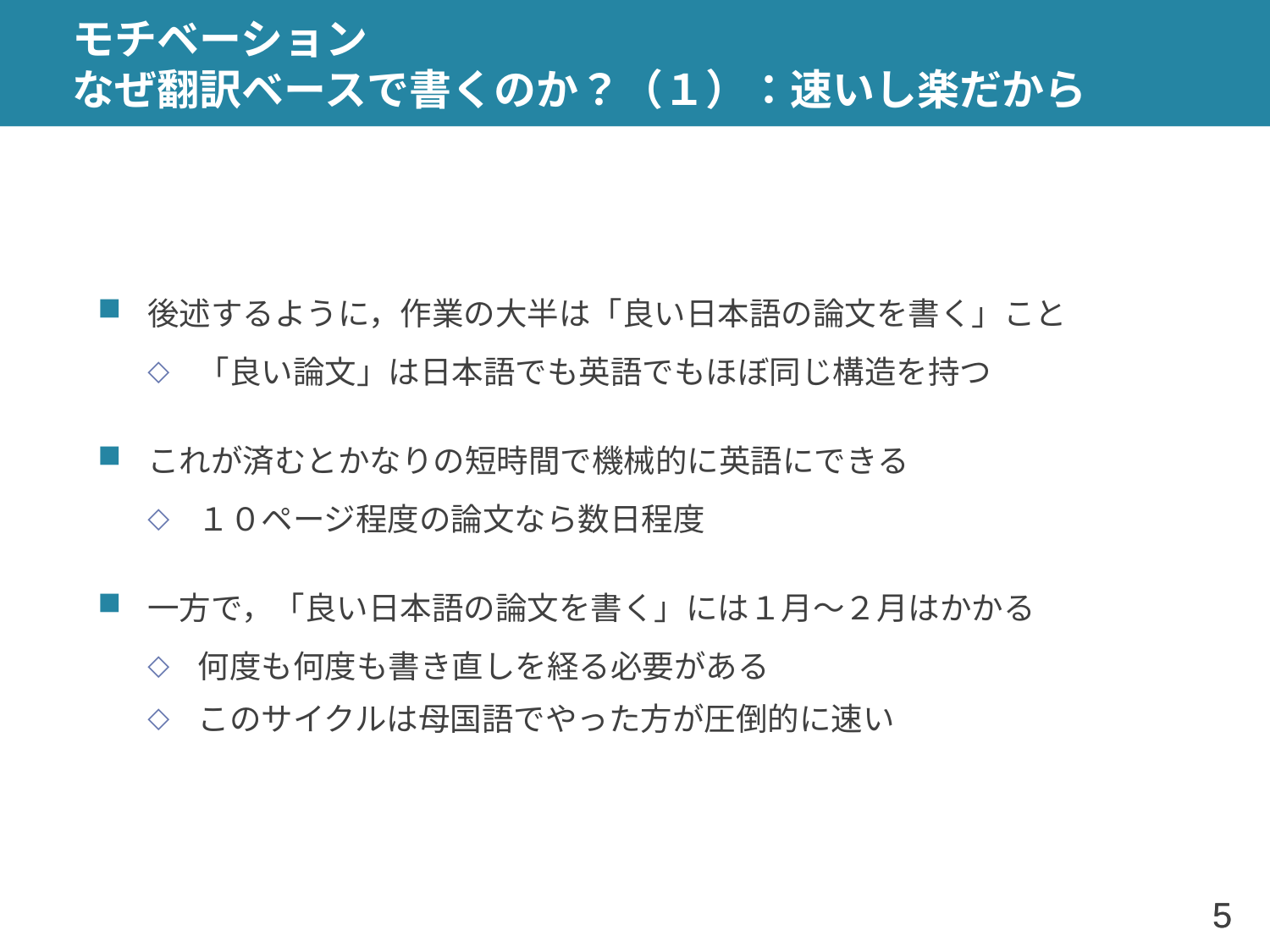

# モチベーション なぜ翻訳ベースで書くのか？（１）：速いし楽だから
後述するように，作業の大半は「良い日本語の論文を書く」こと
「良い論文」は日本語でも英語でもほぼ同じ構造を持つ
これが済むとかなりの短時間で機械的に英語にできる
１０ページ程度の論文なら数日程度
一方で，「良い日本語の論文を書く」には１月～２月はかかる
何度も何度も書き直しを経る必要がある
このサイクルは母国語でやった方が圧倒的に速い